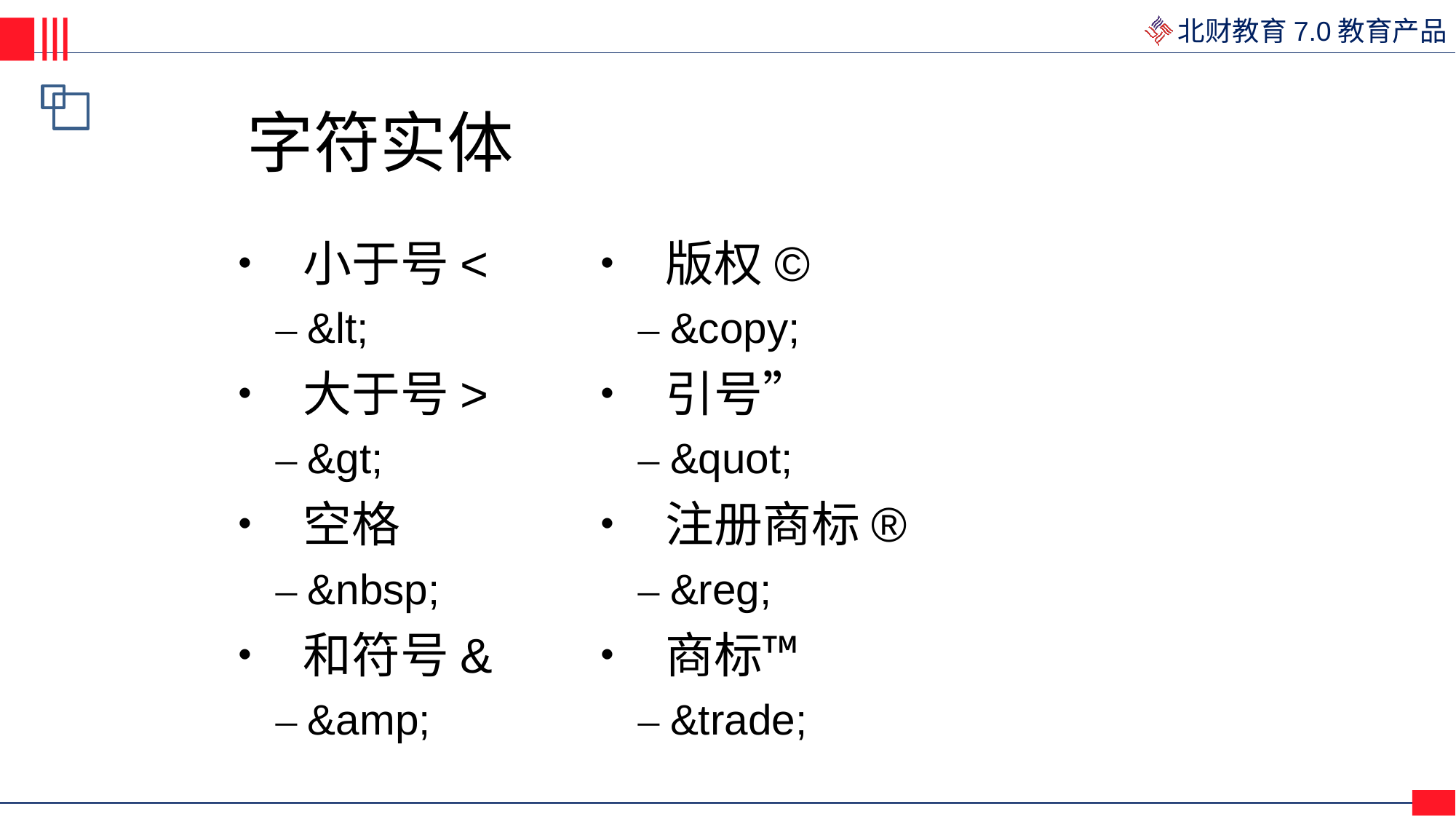

字符实体
•  小于号<
	– &lt;
•  大于号>
	– &gt;
•  空格
	– &nbsp;
•  和符号&
	– &amp;
•  版权©
	– &copy;
•  引号”
	– &quot;
•  注册商标®
	– &reg;
•  商标™
	– &trade;